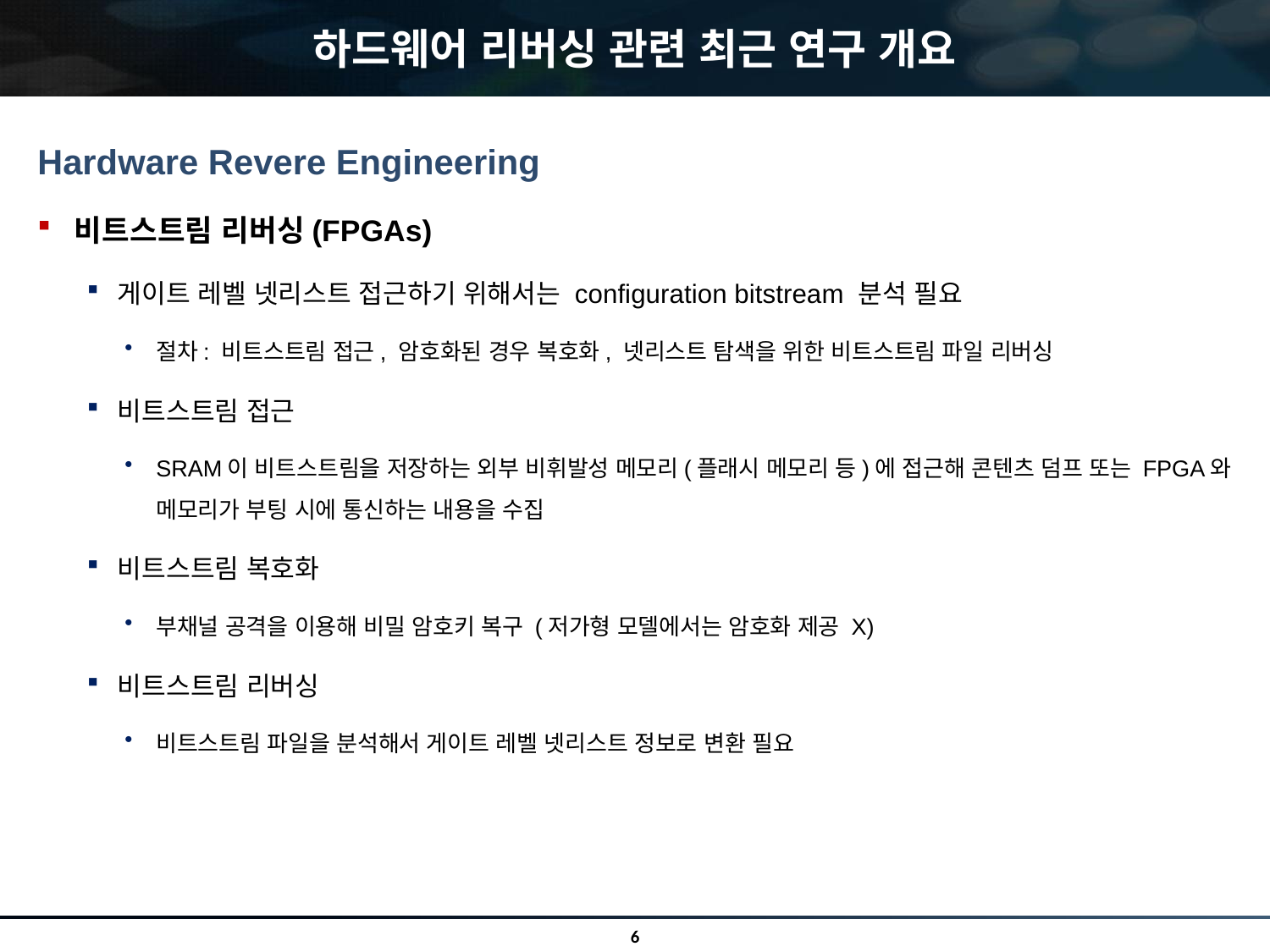

# 하드웨어 리버싱 관련 최근 연구 개요
Hardware Revere Engineering
비트스트림 리버싱(FPGAs)
게이트 레벨 넷리스트 접근하기 위해서는 configuration bitstream 분석 필요
절차: 비트스트림 접근, 암호화된 경우 복호화, 넷리스트 탐색을 위한 비트스트림 파일 리버싱
비트스트림 접근
SRAM이 비트스트림을 저장하는 외부 비휘발성 메모리(플래시 메모리 등)에 접근해 콘텐츠 덤프 또는 FPGA와 메모리가 부팅 시에 통신하는 내용을 수집
비트스트림 복호화
부채널 공격을 이용해 비밀 암호키 복구 (저가형 모델에서는 암호화 제공 X)
비트스트림 리버싱
비트스트림 파일을 분석해서 게이트 레벨 넷리스트 정보로 변환 필요